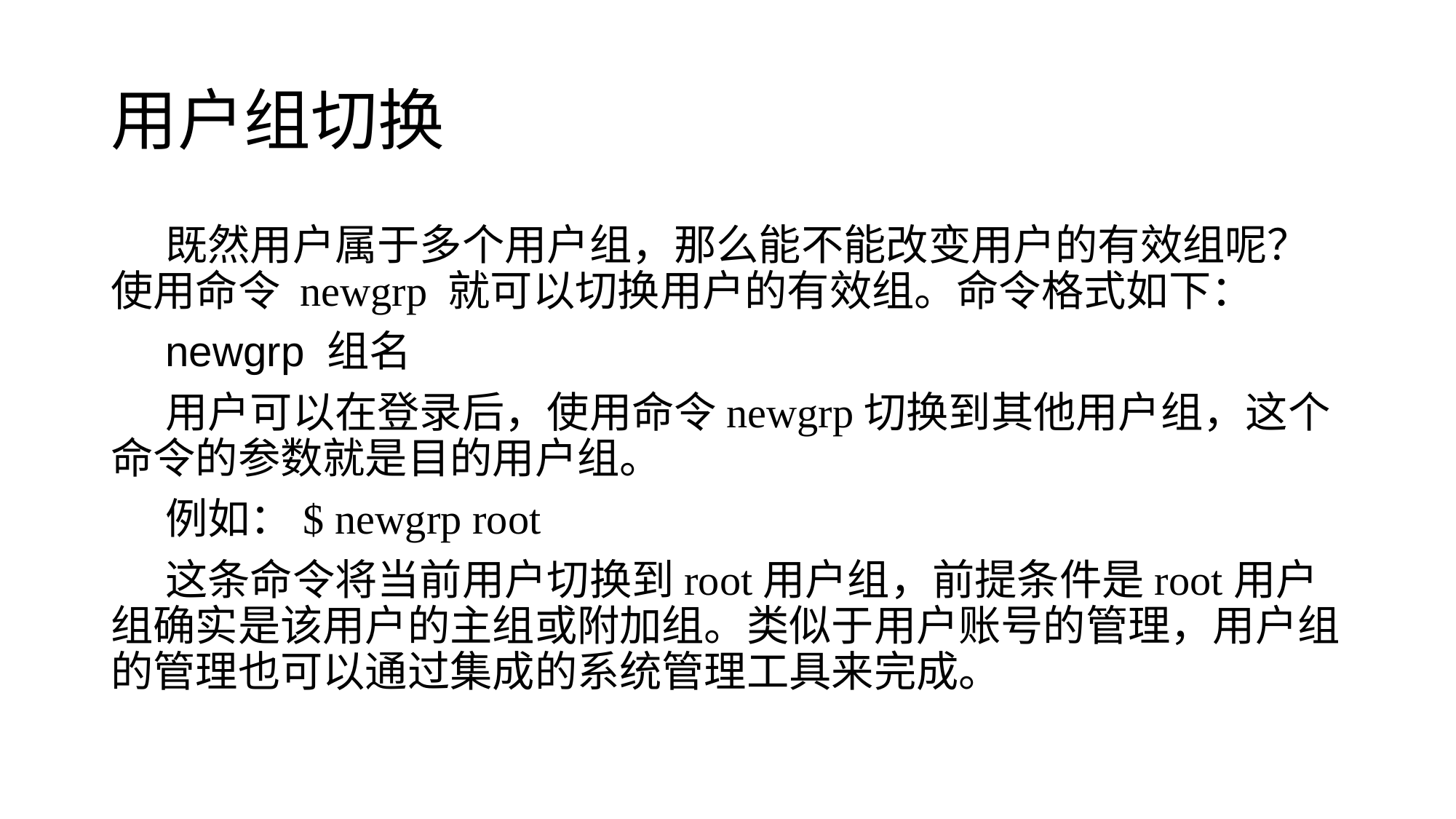

# 用户组切换
既然用户属于多个用户组，那么能不能改变用户的有效组呢？使用命令 newgrp 就可以切换用户的有效组。命令格式如下：
newgrp 组名
用户可以在登录后，使用命令newgrp切换到其他用户组，这个命令的参数就是目的用户组。
例如：$ newgrp root
这条命令将当前用户切换到root用户组，前提条件是root用户组确实是该用户的主组或附加组。类似于用户账号的管理，用户组的管理也可以通过集成的系统管理工具来完成。